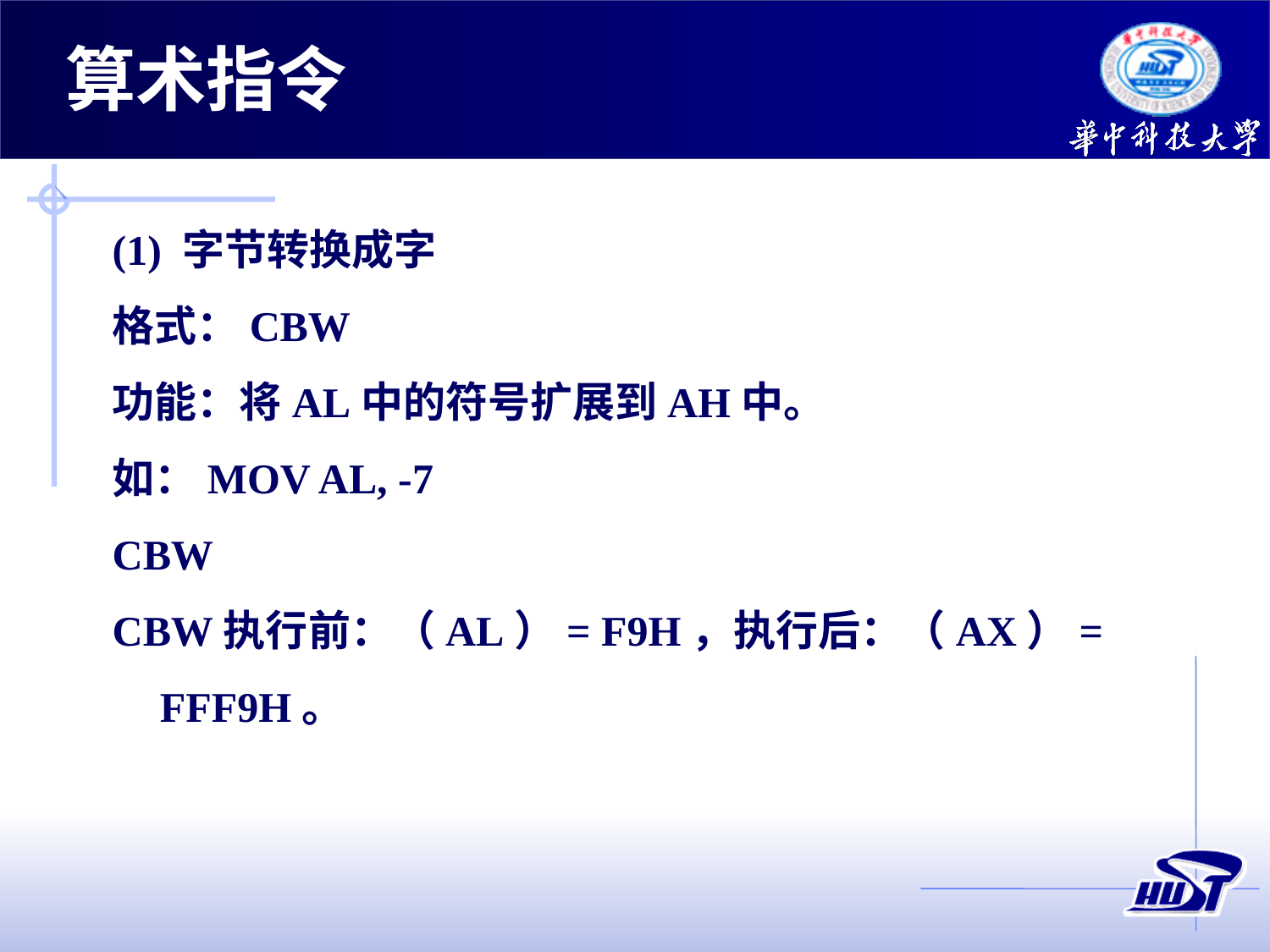

# 算术指令
(1) 字节转换成字
格式：CBW
功能：将AL中的符号扩展到AH中。
如：MOV AL, -7
CBW
CBW执行前：（AL）= F9H，执行后：（AX）= FFF9H。